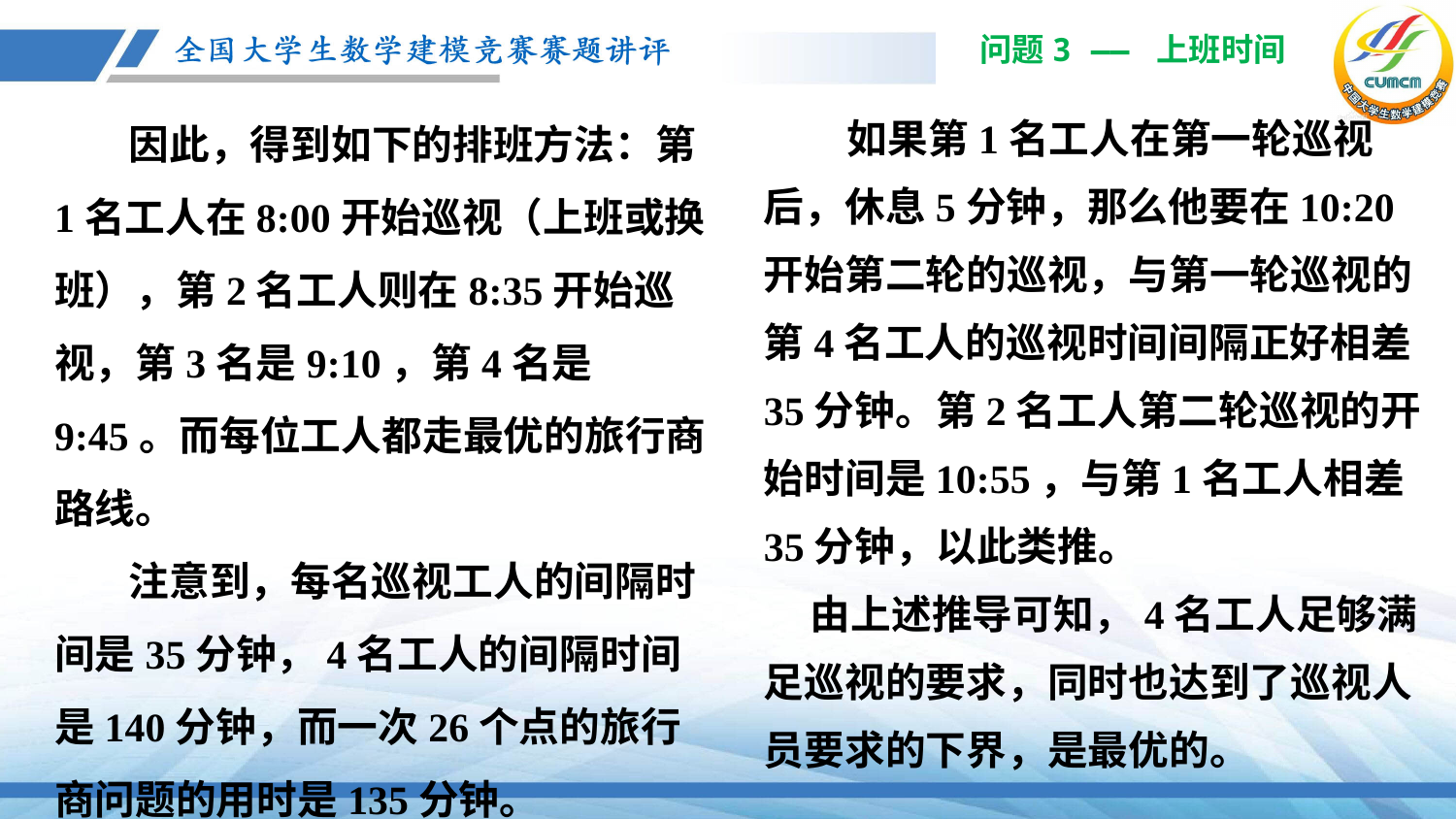

问题3 —— 上班时间
        如果第1名工人在第一轮巡视后，休息5分钟，那么他要在10:20开始第二轮的巡视，与第一轮巡视的第4名工人的巡视时间间隔正好相差35分钟。第2名工人第二轮巡视的开始时间是10:55，与第1名工人相差35分钟，以此类推。
    由上述推导可知，4名工人足够满足巡视的要求，同时也达到了巡视人员要求的下界，是最优的。
       因此，得到如下的排班方法：第1名工人在8:00开始巡视（上班或换班），第2名工人则在8:35开始巡视，第3名是9:10，第4名是9:45。而每位工人都走最优的旅行商路线。
       注意到，每名巡视工人的间隔时间是35分钟，4名工人的间隔时间是140分钟，而一次26个点的旅行商问题的用时是135分钟。